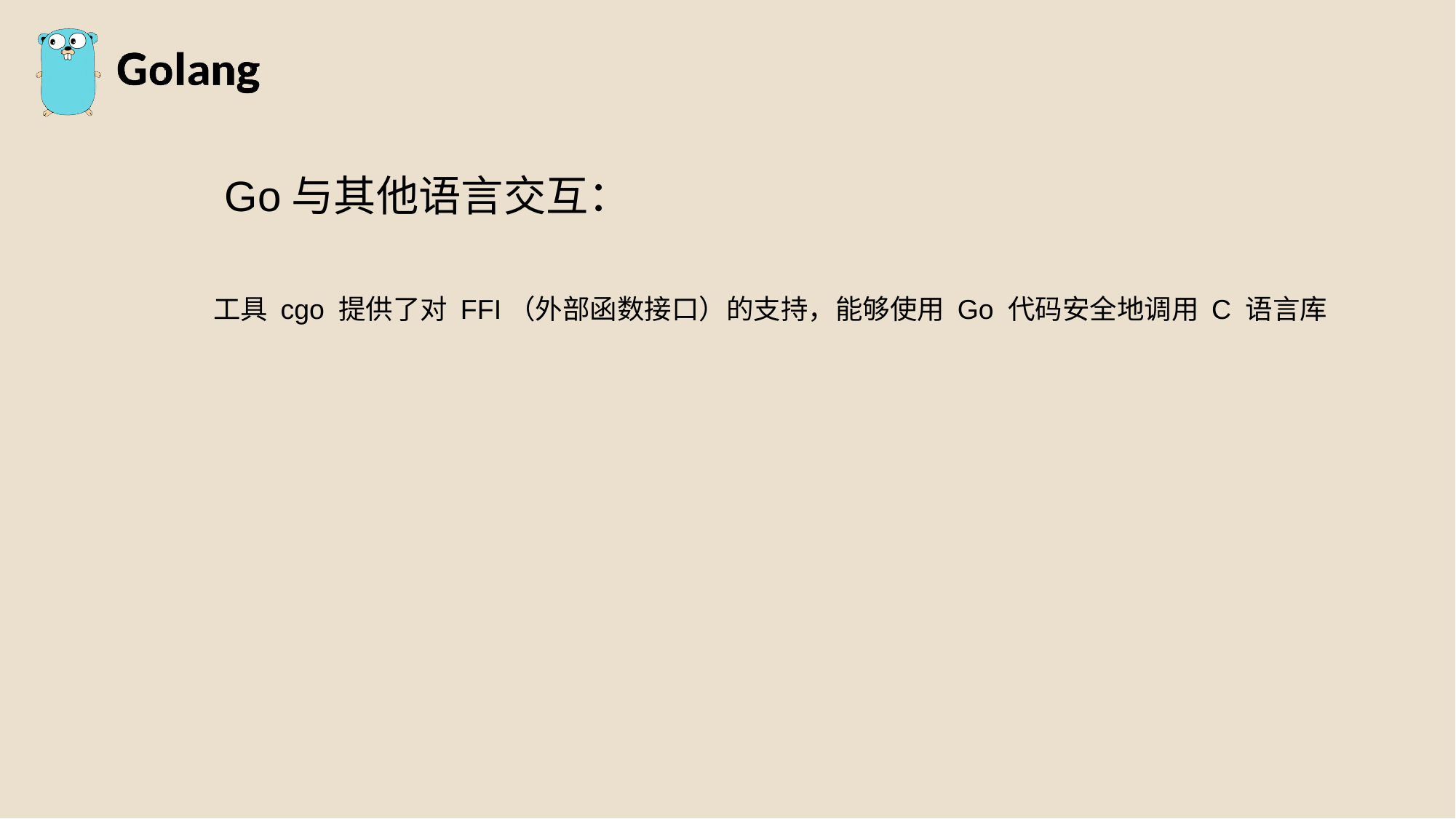

Go与其他语言交互：
工具 cgo 提供了对 FFI（外部函数接口）的支持，能够使用 Go 代码安全地调用 C 语言库